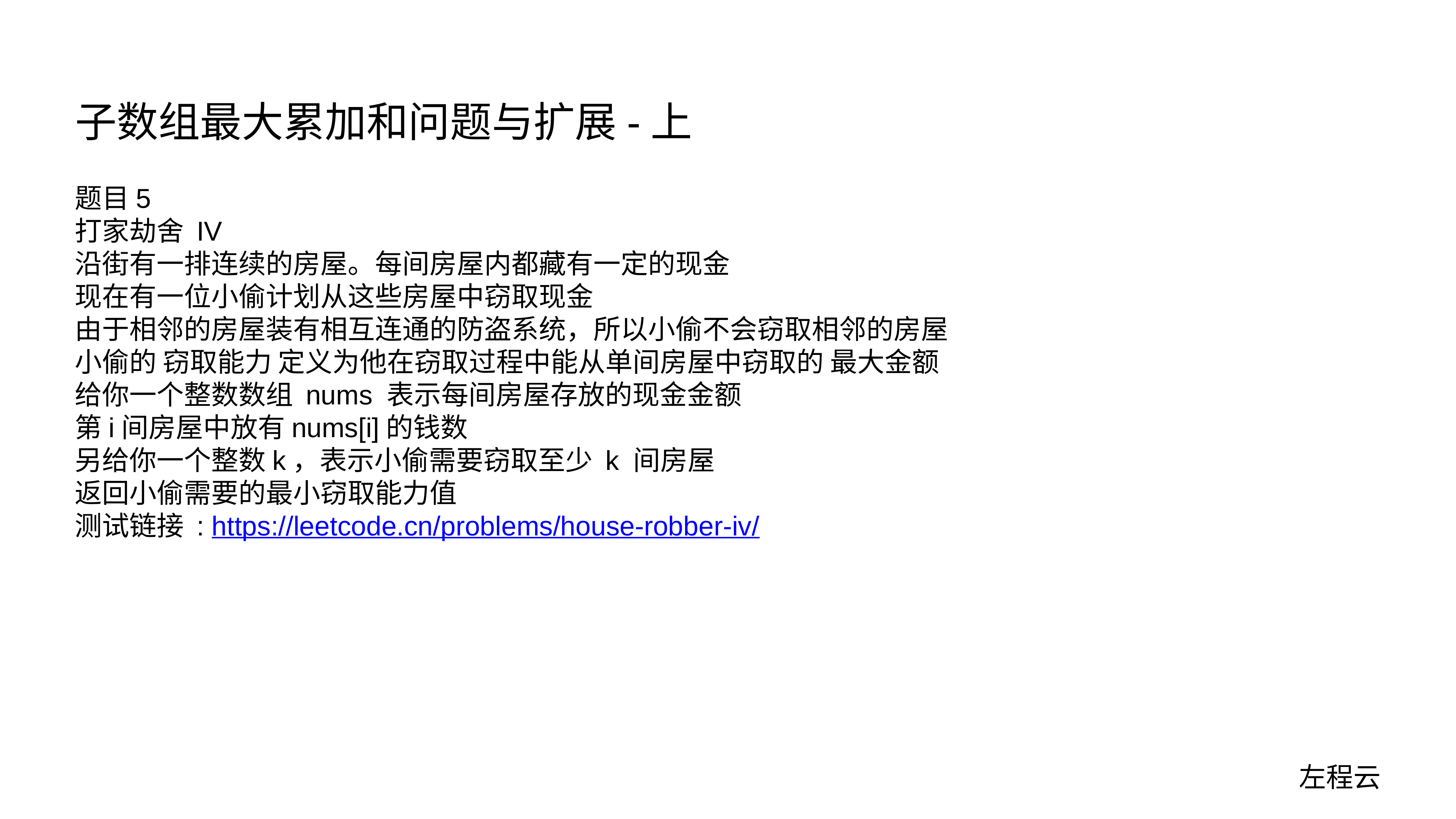

# 子数组最大累加和问题与扩展-上
题目5
打家劫舍 IV
沿街有一排连续的房屋。每间房屋内都藏有一定的现金
现在有一位小偷计划从这些房屋中窃取现金
由于相邻的房屋装有相互连通的防盗系统，所以小偷不会窃取相邻的房屋
小偷的 窃取能力 定义为他在窃取过程中能从单间房屋中窃取的 最大金额
给你一个整数数组 nums 表示每间房屋存放的现金金额
第i间房屋中放有nums[i]的钱数
另给你一个整数k，表示小偷需要窃取至少 k 间房屋
返回小偷需要的最小窃取能力值
测试链接 : https://leetcode.cn/problems/house-robber-iv/
左程云